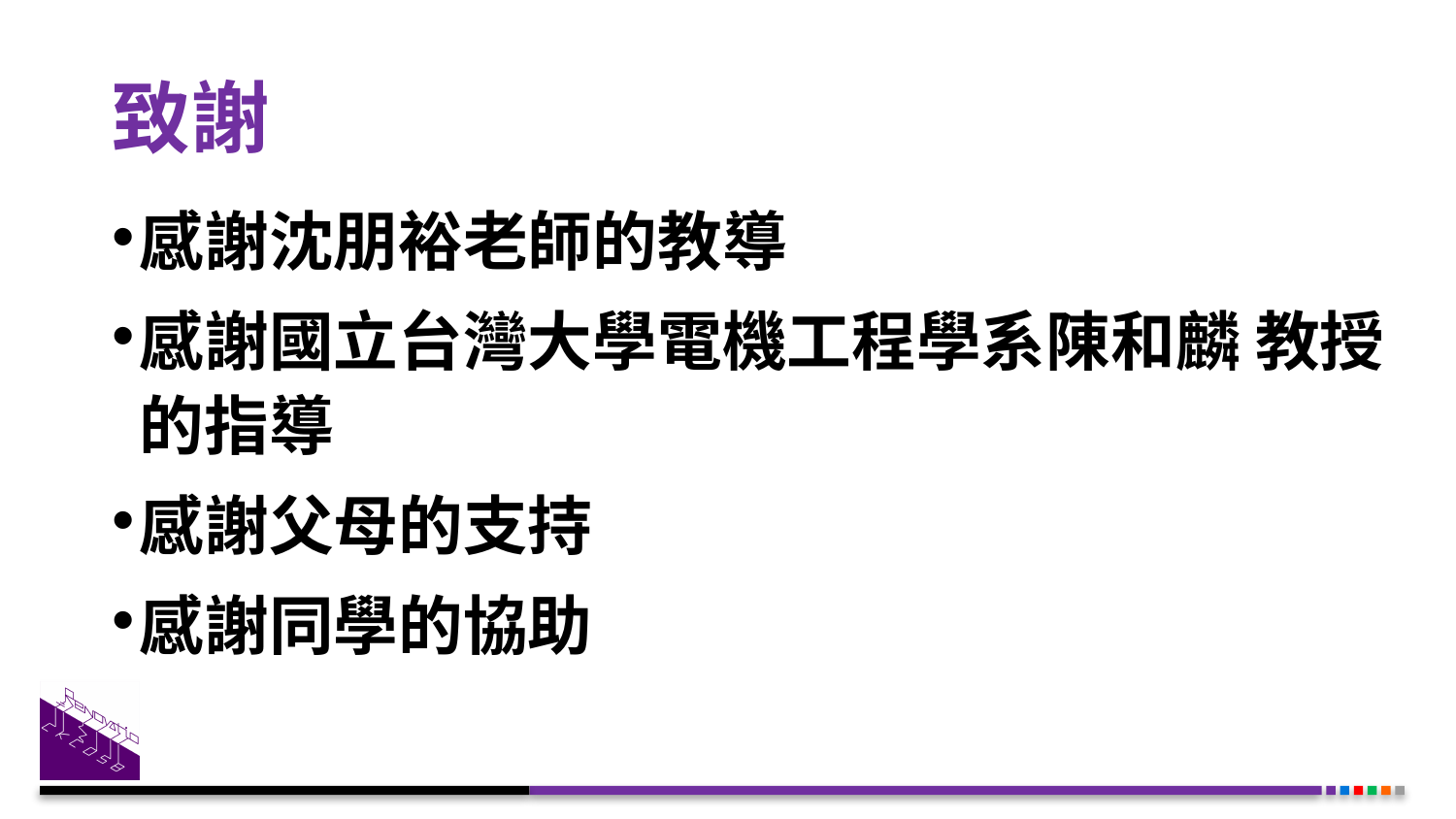

致謝
感謝沈朋裕老師的教導
感謝國立台灣大學電機工程學系陳和麟 教授的指導
感謝父母的支持
感謝同學的協助